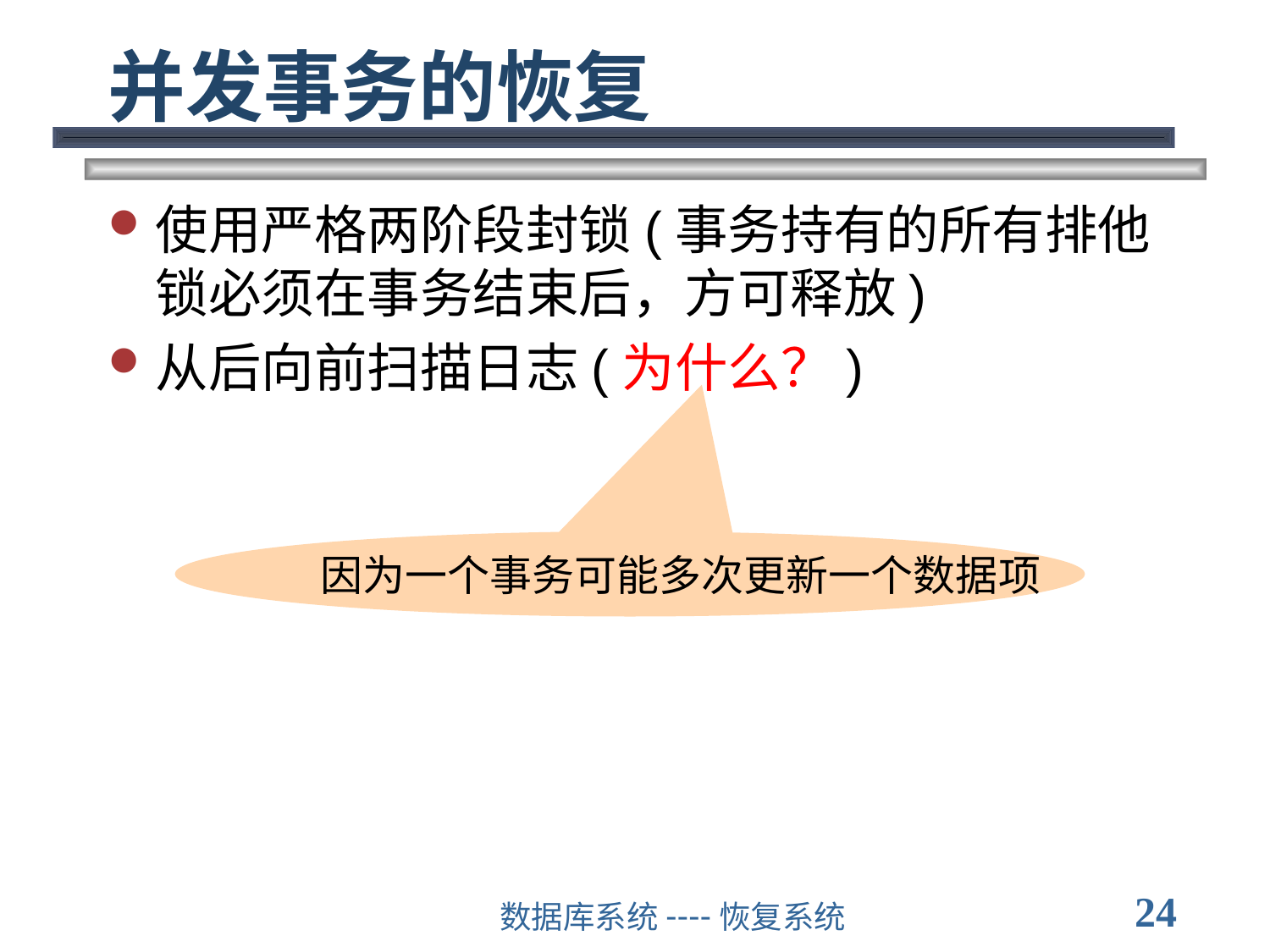

# 并发事务的恢复
使用严格两阶段封锁(事务持有的所有排他锁必须在事务结束后，方可释放)
从后向前扫描日志(为什么？)

因为一个事务可能多次更新一个数据项
24
数据库系统----恢复系统